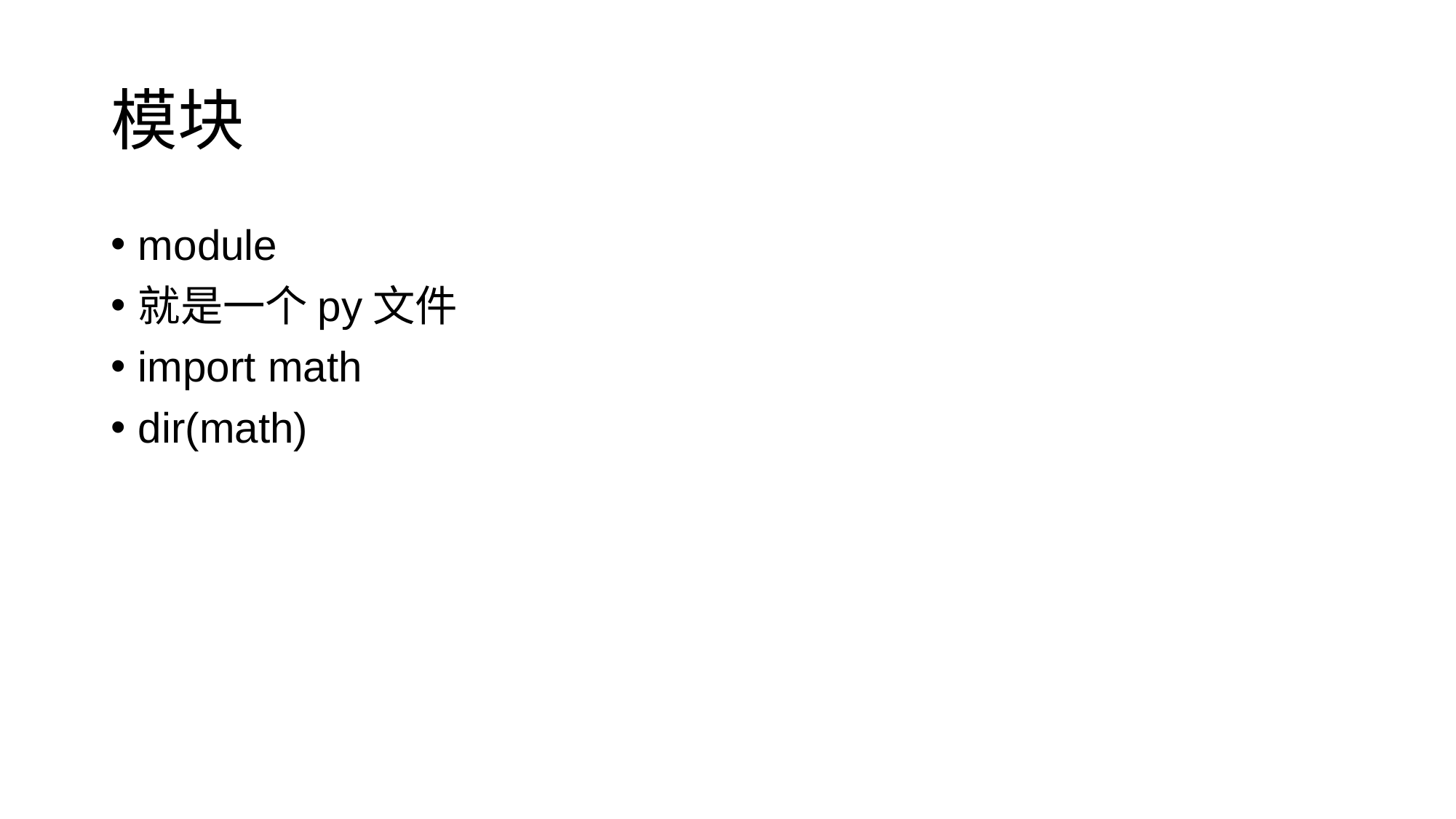

# 模块
module
就是一个py文件
import math
dir(math)